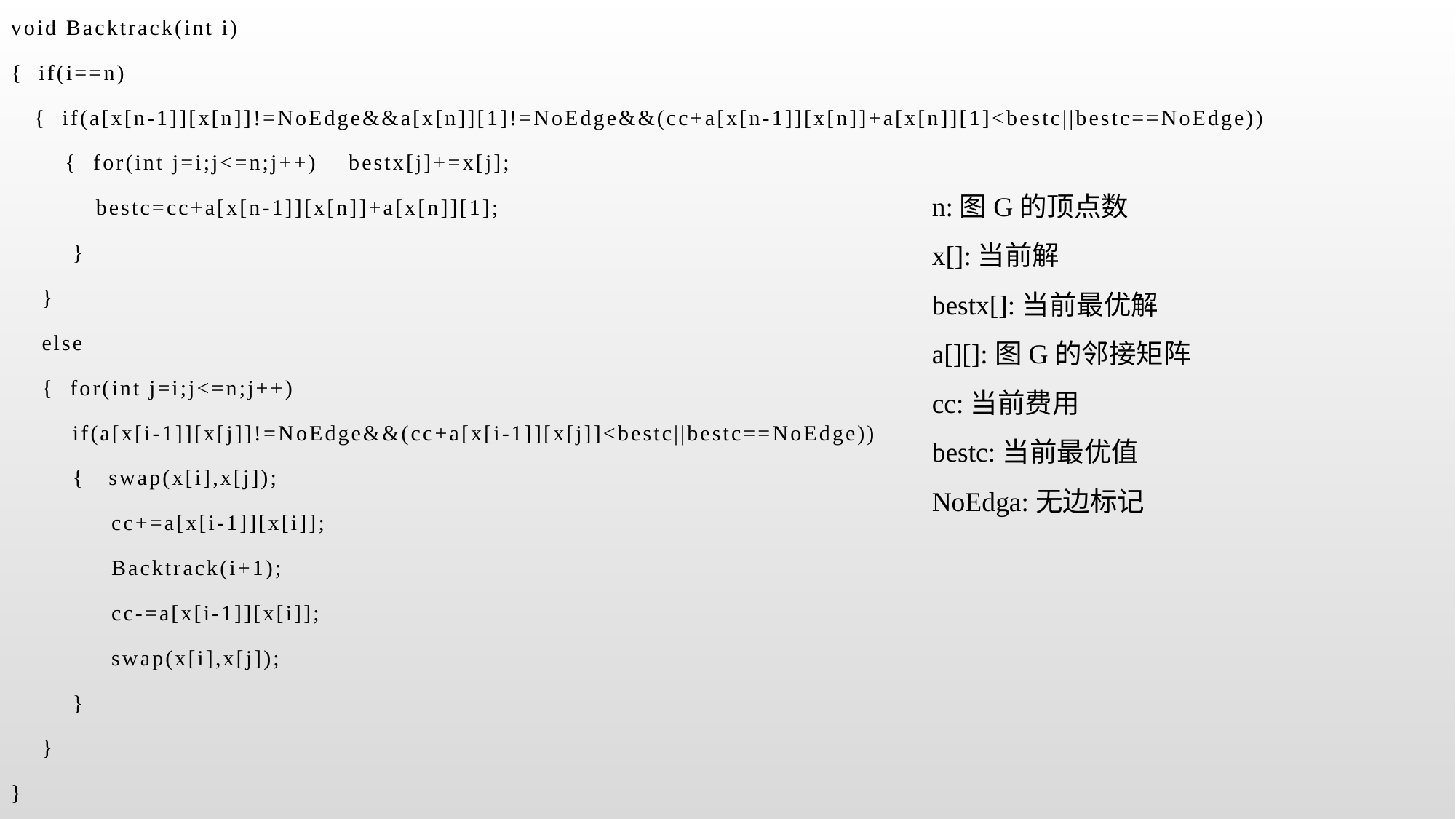

void Backtrack(int i)
{  if(i==n)
   {  if(a[x[n-1]][x[n]]!=NoEdge&&a[x[n]][1]!=NoEdge&&(cc+a[x[n-1]][x[n]]+a[x[n]][1]<bestc||bestc==NoEdge))
       {  for(int j=i;j<=n;j++)    bestx[j]+=x[j];
           bestc=cc+a[x[n-1]][x[n]]+a[x[n]][1];
        }
    }
    else
    {  for(int j=i;j<=n;j++)
        if(a[x[i-1]][x[j]]!=NoEdge&&(cc+a[x[i-1]][x[j]]<bestc||bestc==NoEdge))
        {   swap(x[i],x[j]);
             cc+=a[x[i-1]][x[i]];
             Backtrack(i+1);
             cc-=a[x[i-1]][x[i]];
             swap(x[i],x[j]);
        }
    }
}
n:图G的顶点数
x[]:当前解
bestx[]:当前最优解
a[][]:图G的邻接矩阵
cc:当前费用
bestc:当前最优值
NoEdga:无边标记